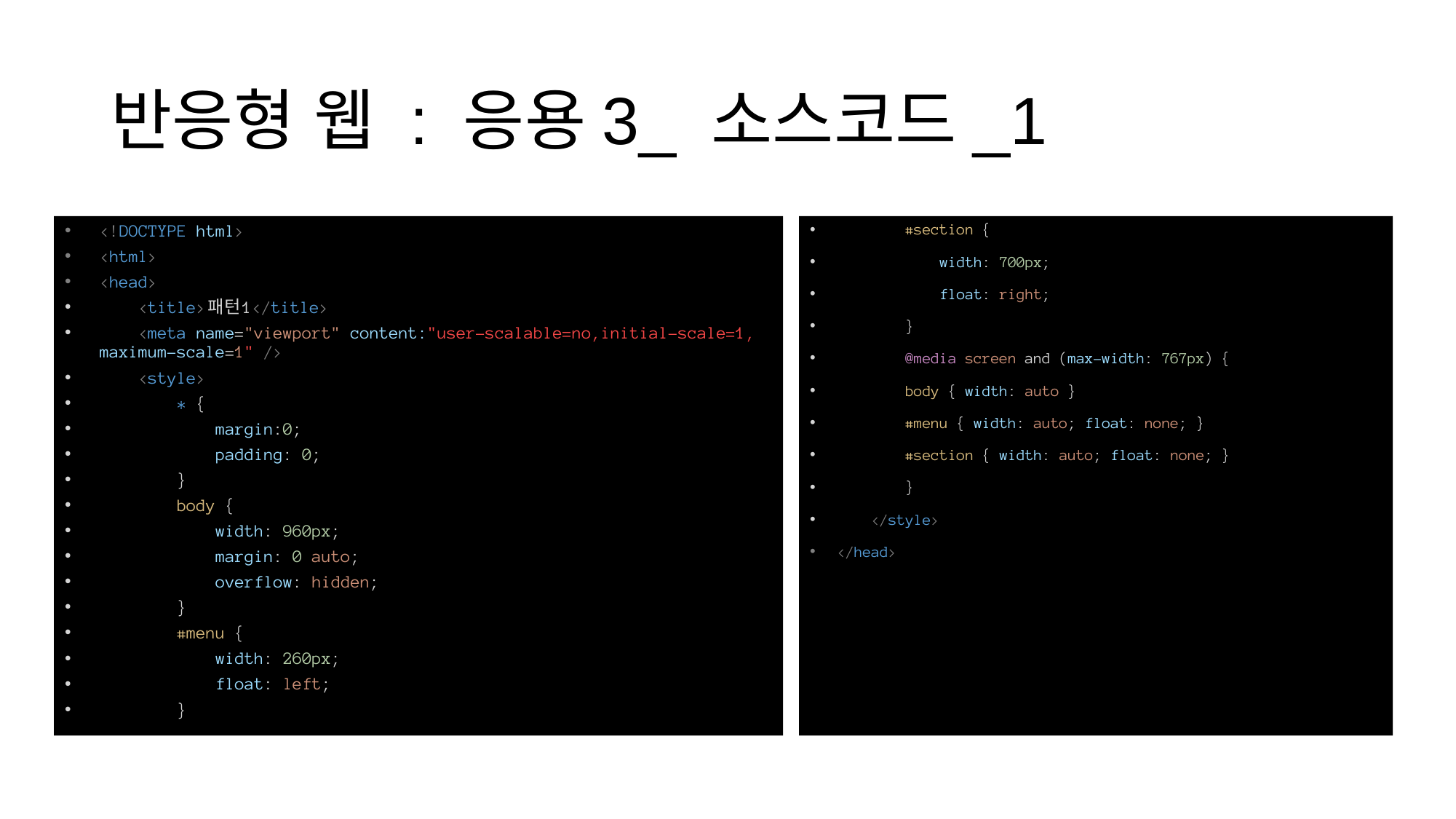

# 반응형 웹 : 응용3_ 소스코드_1
<!DOCTYPE html>
<html>
<head>
    <title>패턴1</title>
    <meta name="viewport" content:"user-scalable=no,initial-scale=1, maximum-scale=1" />
    <style>
        * {
            margin:0;
            padding: 0;
        }
        body {
            width: 960px;
            margin: 0 auto;
            overflow: hidden;
        }
        #menu {
            width: 260px;
            float: left;
        }
        #section {
            width: 700px;
            float: right;
        }
        @media screen and (max-width: 767px) {
        body { width: auto }
        #menu { width: auto; float: none; }
        #section { width: auto; float: none; }
        }
    </style>
</head>